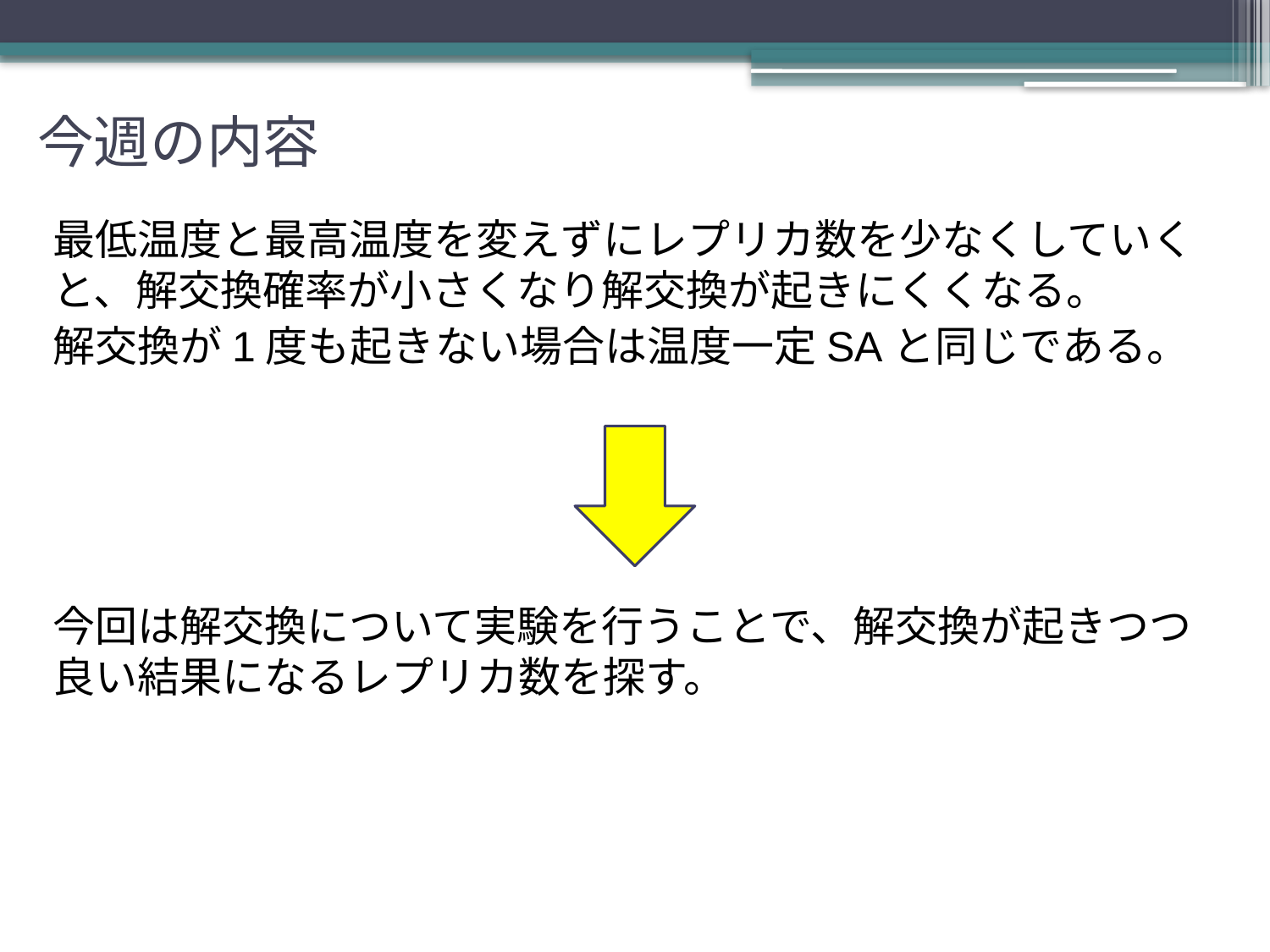

# 今週の内容
最低温度と最高温度を変えずにレプリカ数を少なくしていくと、解交換確率が小さくなり解交換が起きにくくなる。
解交換が1度も起きない場合は温度一定SAと同じである。

今回は解交換について実験を行うことで、解交換が起きつつ良い結果になるレプリカ数を探す。